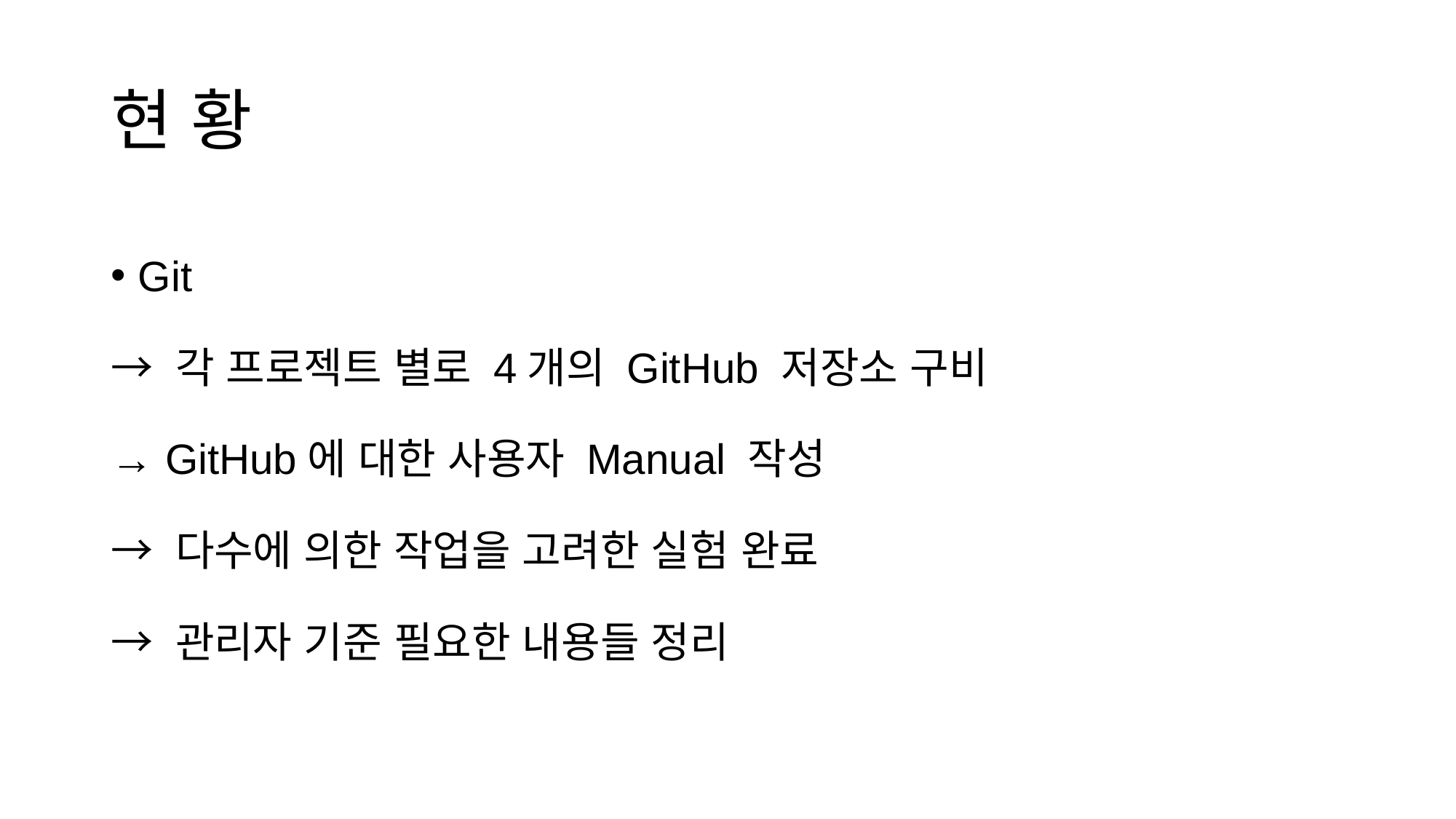

# 현 황
Git
→ 각 프로젝트 별로 4개의 GitHub 저장소 구비
→ GitHub에 대한 사용자 Manual 작성
→ 다수에 의한 작업을 고려한 실험 완료
→ 관리자 기준 필요한 내용들 정리